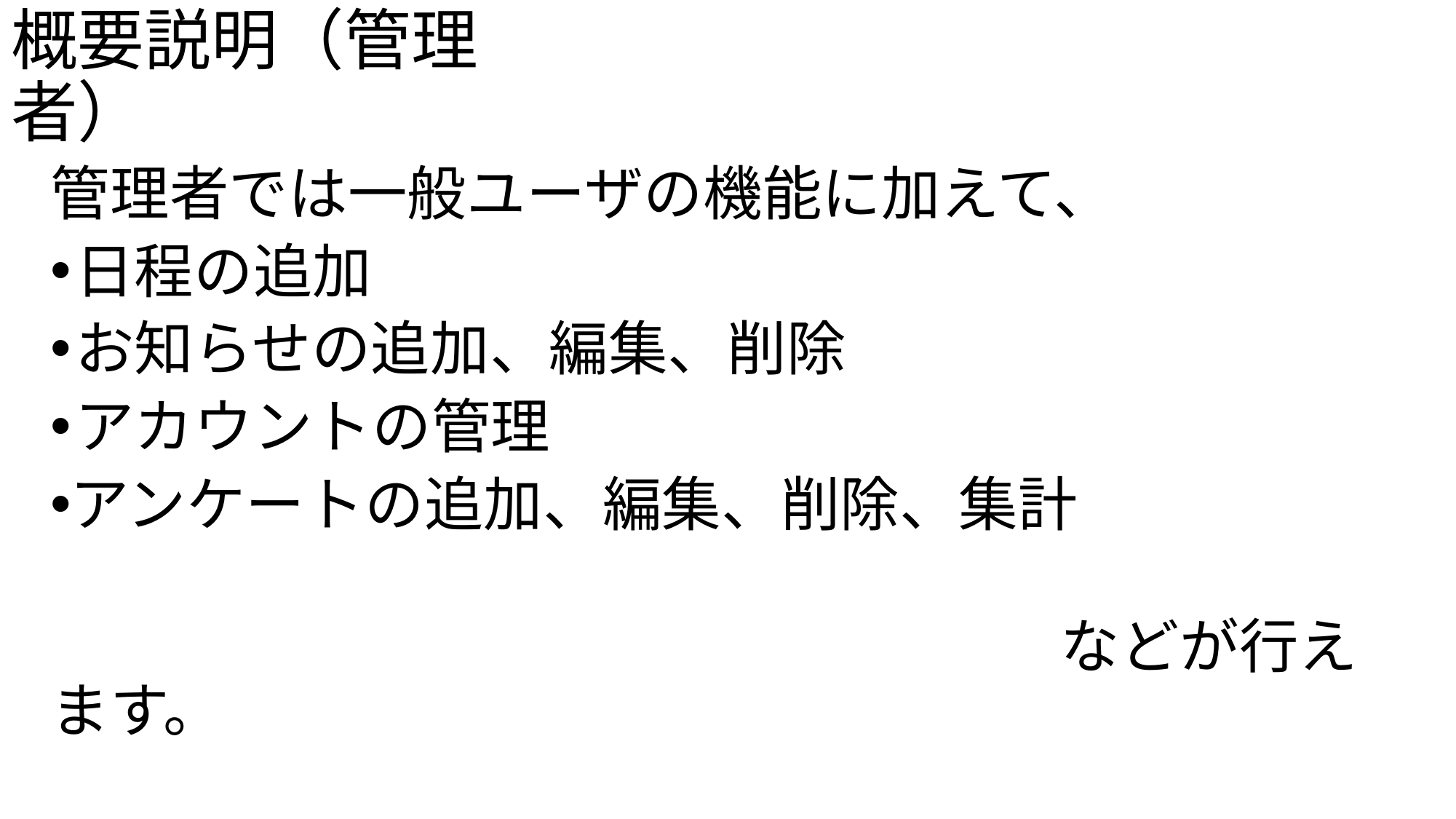

# 概要説明（管理者）
管理者では一般ユーザの機能に加えて、
日程の追加
お知らせの追加、編集、削除
アカウントの管理
アンケートの追加、編集、削除、集計
　　　　　　　　　　　　　　　　　などが行えます。